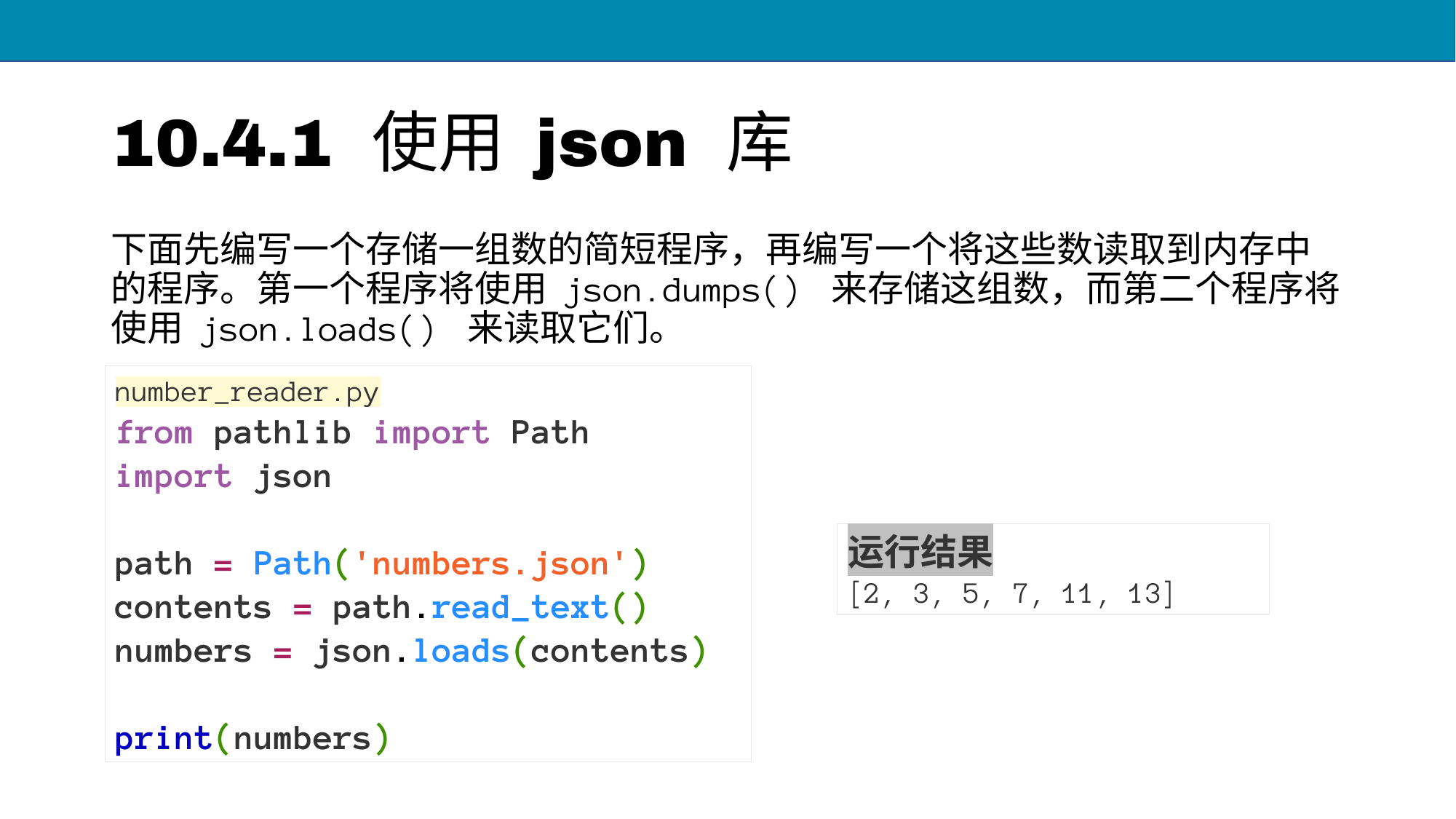

# 10.4.1 使用 json 库
下面先编写一个存储一组数的简短程序，再编写一个将这些数读取到内存中的程序。第一个程序将使用 json.dumps() 来存储这组数，而第二个程序将使用 json.loads() 来读取它们。
number_reader.py
from pathlib import Path
import json
path = Path('numbers.json')
contents = path.read_text()
numbers = json.loads(contents)
print(numbers)
运行结果
[2, 3, 5, 7, 11, 13]